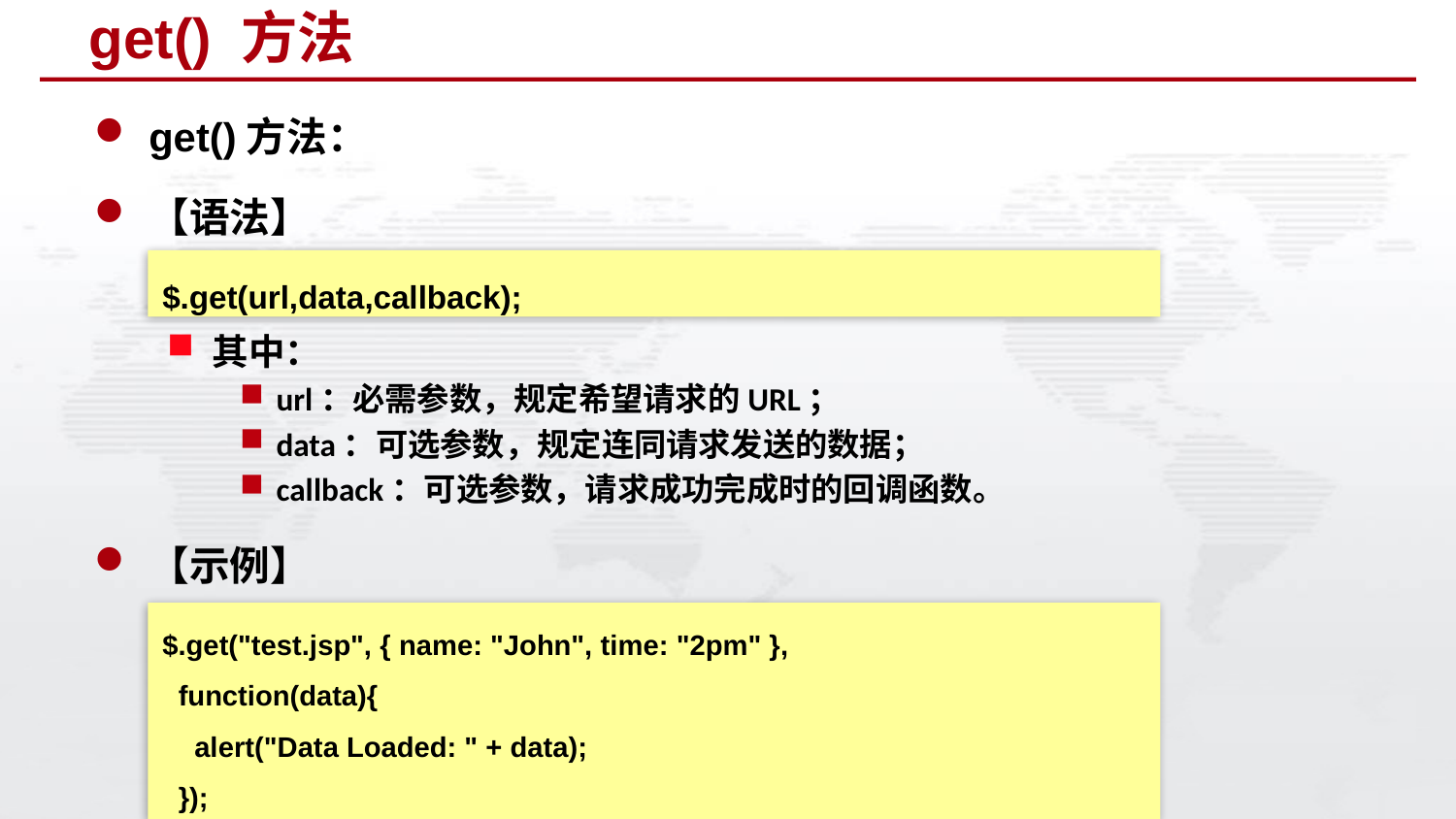

# get() 方法
get()方法：
【语法】

其中：
url：必需参数，规定希望请求的URL；
data：可选参数，规定连同请求发送的数据；
callback：可选参数，请求成功完成时的回调函数。
【示例】

$.get(url,data,callback);
$.get("test.jsp", { name: "John", time: "2pm" },
  function(data){
    alert("Data Loaded: " + data);
  });